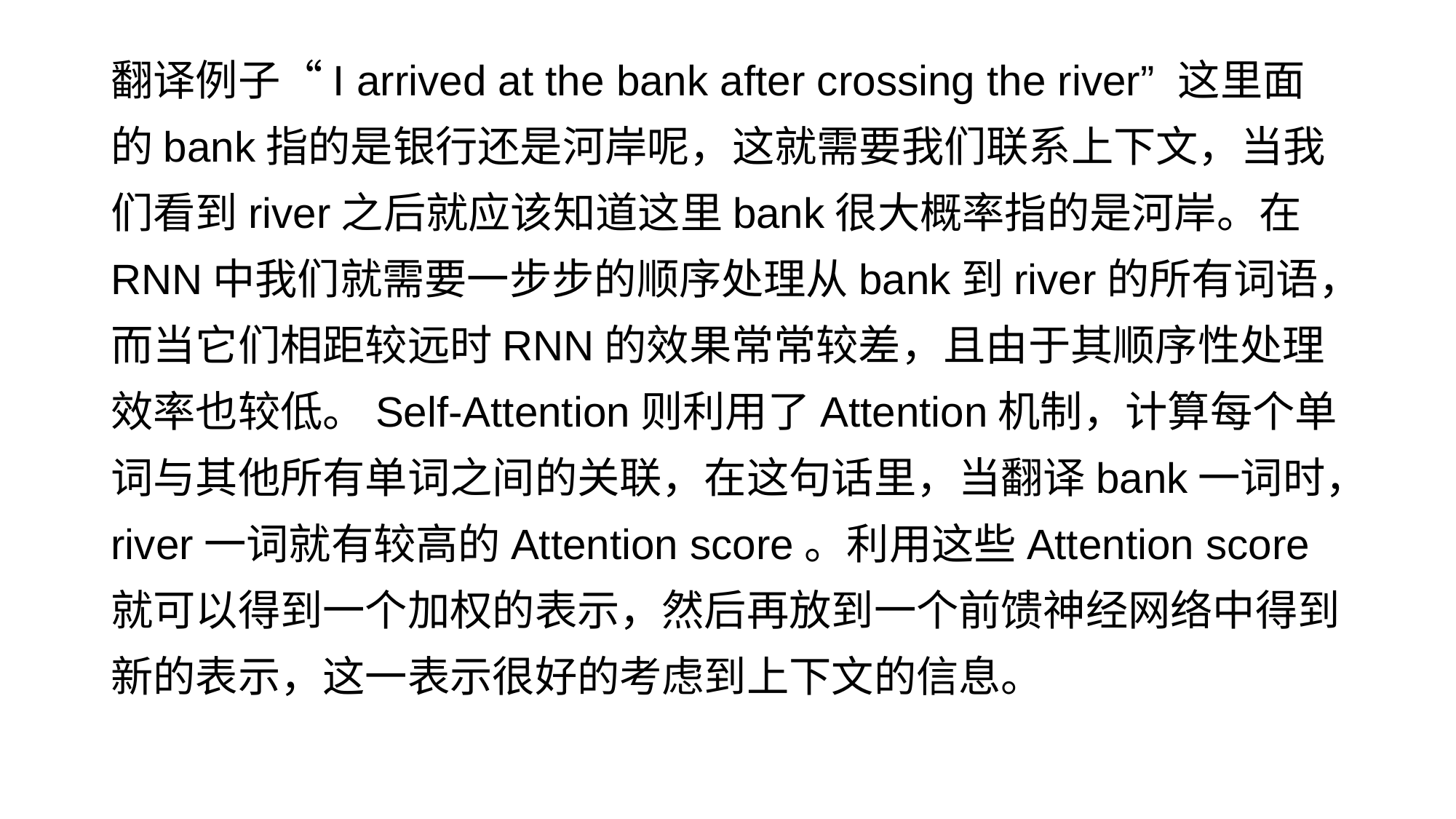

翻译例子“I arrived at the bank after crossing the river” 这里面的bank指的是银行还是河岸呢，这就需要我们联系上下文，当我们看到river之后就应该知道这里bank很大概率指的是河岸。在RNN中我们就需要一步步的顺序处理从bank到river的所有词语，而当它们相距较远时RNN的效果常常较差，且由于其顺序性处理效率也较低。Self-Attention则利用了Attention机制，计算每个单词与其他所有单词之间的关联，在这句话里，当翻译bank一词时，river一词就有较高的Attention score。利用这些Attention score就可以得到一个加权的表示，然后再放到一个前馈神经网络中得到新的表示，这一表示很好的考虑到上下文的信息。